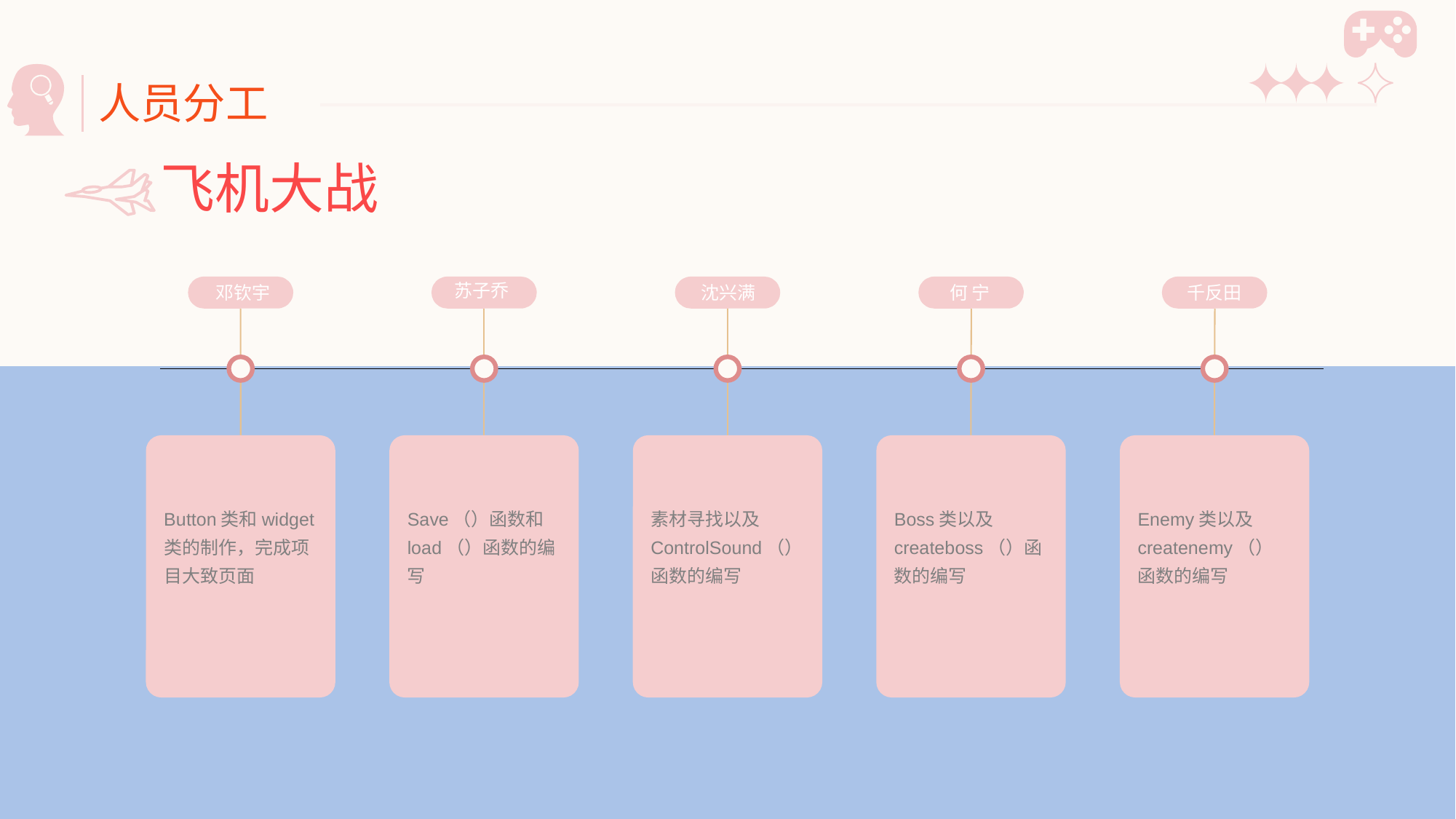

人员分工
飞机大战
苏子乔

Save（）函数和load（）函数的编写
邓钦宇

Button类和widget类的制作，完成项目大致页面
沈兴满

素材寻找以及ControlSound（）函数的编写
 何 宁

Boss类以及createboss（）函数的编写
千反田

Enemy类以及createnemy（）函数的编写